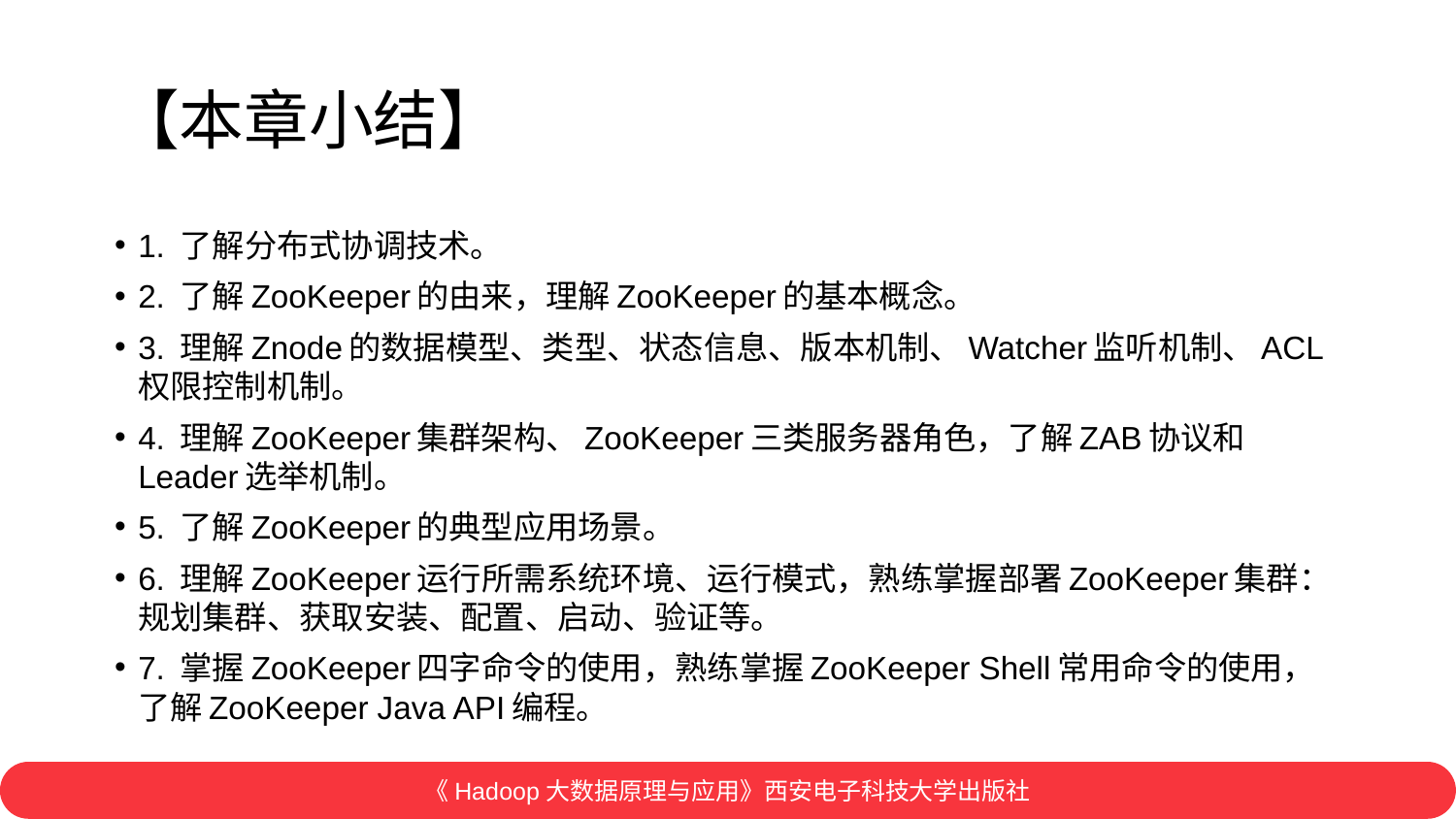

# 【本章小结】
1. 了解分布式协调技术。
2. 了解ZooKeeper的由来，理解ZooKeeper的基本概念。
3. 理解Znode的数据模型、类型、状态信息、版本机制、Watcher监听机制、ACL权限控制机制。
4. 理解ZooKeeper集群架构、ZooKeeper三类服务器角色，了解ZAB协议和Leader选举机制。
5. 了解ZooKeeper的典型应用场景。
6. 理解ZooKeeper运行所需系统环境、运行模式，熟练掌握部署ZooKeeper集群：规划集群、获取安装、配置、启动、验证等。
7. 掌握ZooKeeper四字命令的使用，熟练掌握ZooKeeper Shell常用命令的使用，了解ZooKeeper Java API编程。